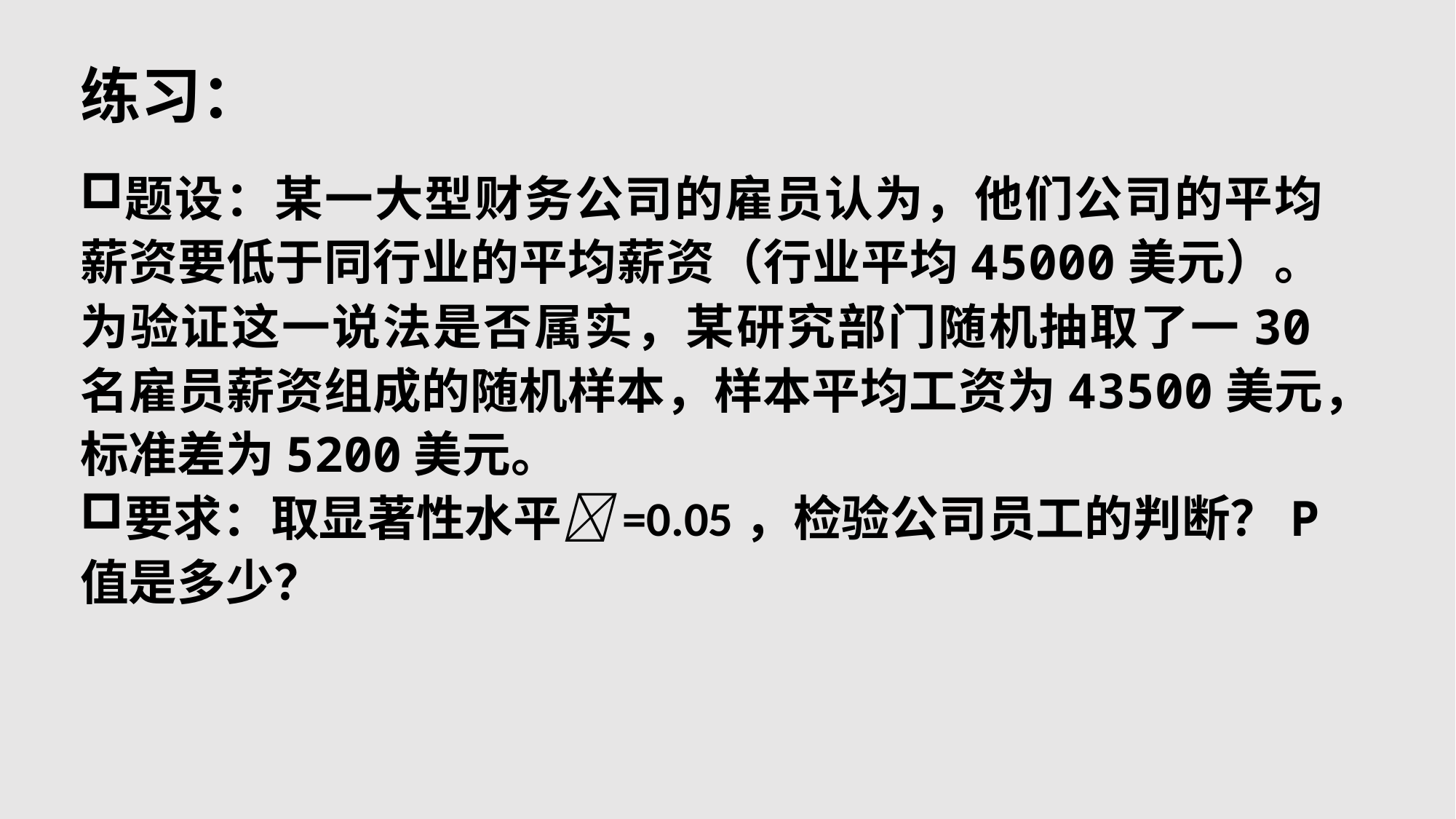

练习：
题设：某一大型财务公司的雇员认为，他们公司的平均薪资要低于同行业的平均薪资（行业平均45000美元）。为验证这一说法是否属实，某研究部门随机抽取了一30名雇员薪资组成的随机样本，样本平均工资为43500美元，标准差为5200美元。
要求：取显著性水平α=0.05，检验公司员工的判断？P值是多少？